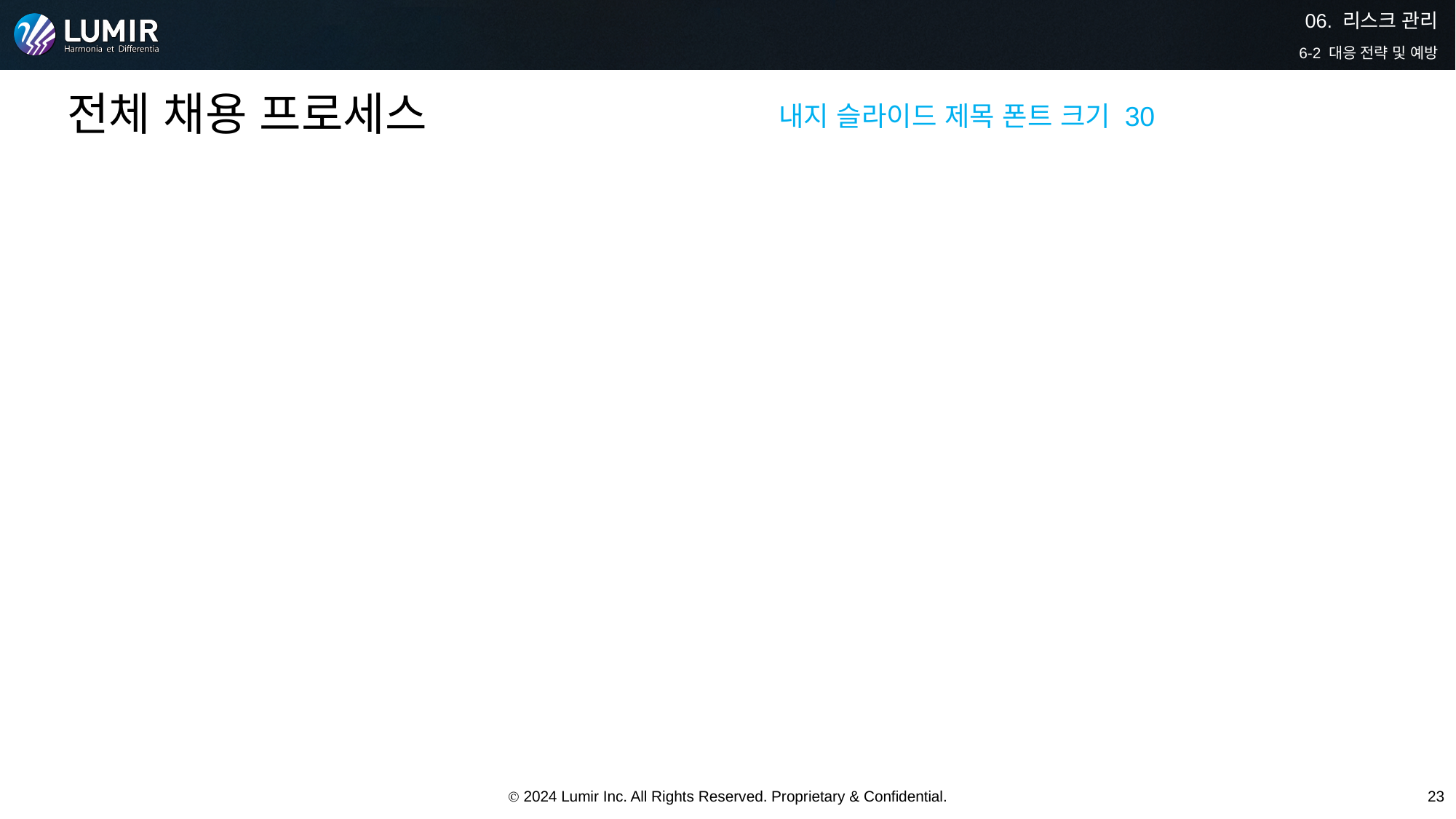

06. 리스크 관리
6-2 대응 전략 및 예방
# 전체 채용 프로세스
내지 슬라이드 제목 폰트 크기 30